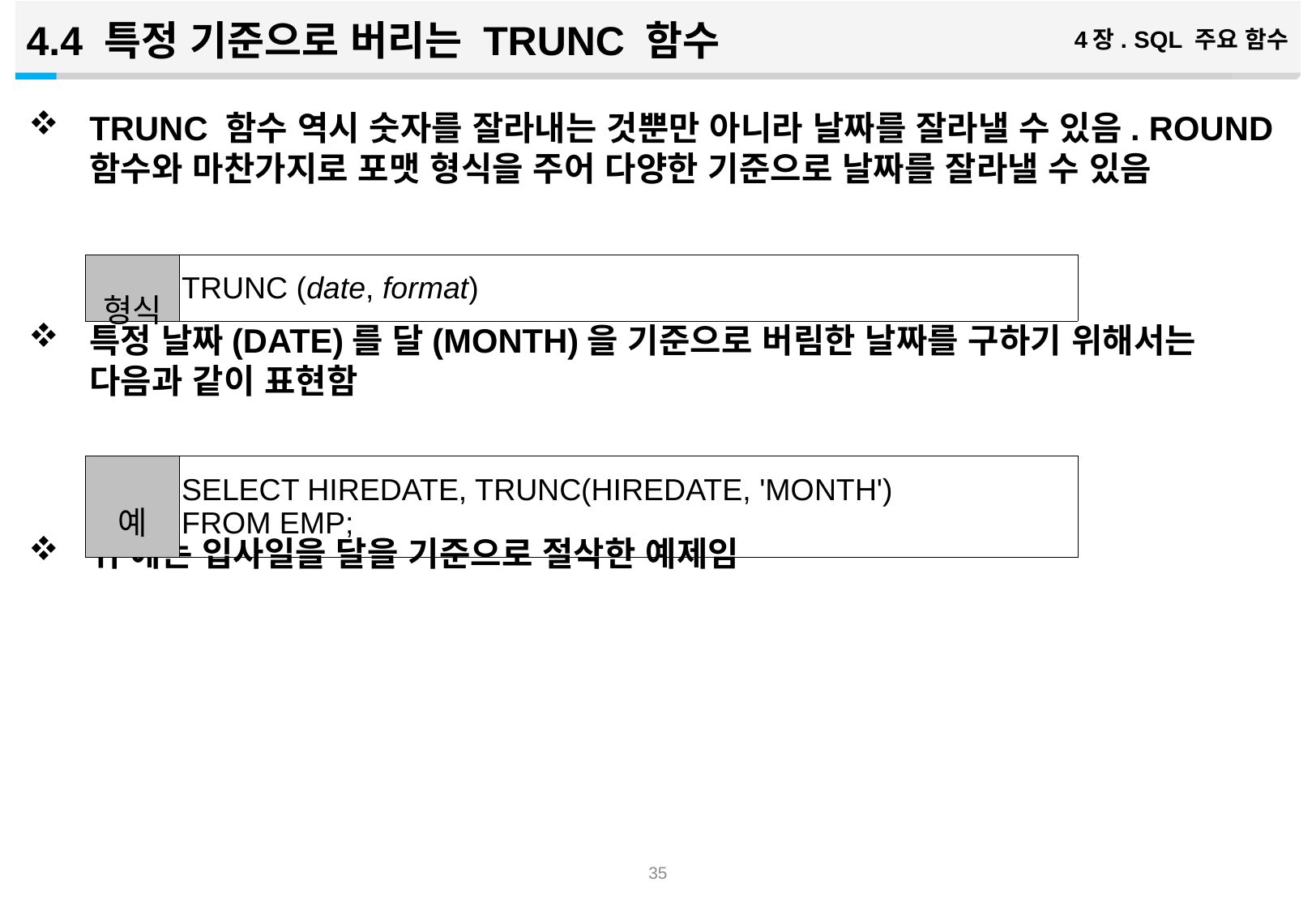

4.4 특정 기준으로 버리는 TRUNC 함수
4장. SQL 주요 함수
TRUNC 함수 역시 숫자를 잘라내는 것뿐만 아니라 날짜를 잘라낼 수 있음. ROUND 함수와 마찬가지로 포맷 형식을 주어 다양한 기준으로 날짜를 잘라낼 수 있음

특정 날짜(DATE)를 달(MONTH)을 기준으로 버림한 날짜를 구하기 위해서는 다음과 같이 표현함

위 예는 입사일을 달을 기준으로 절삭한 예제임

| 형식 | TRUNC (date, format) |
| --- | --- |
| 예 | SELECT HIREDATE, TRUNC(HIREDATE, 'MONTH') FROM EMP; |
| --- | --- |
35